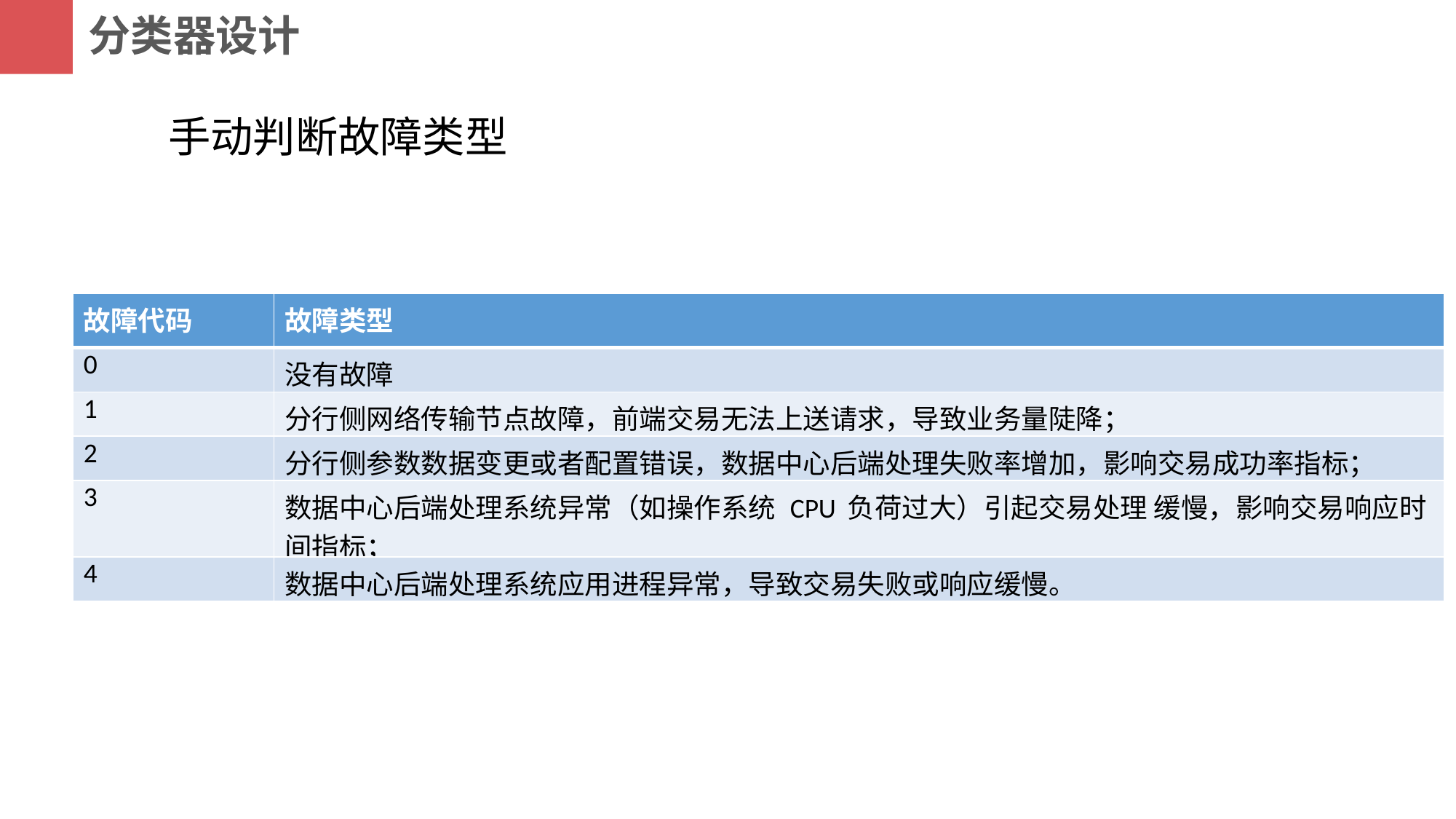

分类器设计
手动判断故障类型
| 故障代码 | 故障类型 |
| --- | --- |
| 0 | 没有故障 |
| 1 | 分行侧网络传输节点故障，前端交易无法上送请求，导致业务量陡降； |
| 2 | 分行侧参数数据变更或者配置错误，数据中心后端处理失败率增加，影响交易成功率指标； |
| 3 | 数据中心后端处理系统异常（如操作系统 CPU 负荷过大）引起交易处理 缓慢，影响交易响应时间指标； |
| 4 | 数据中心后端处理系统应用进程异常，导致交易失败或响应缓慢。 |